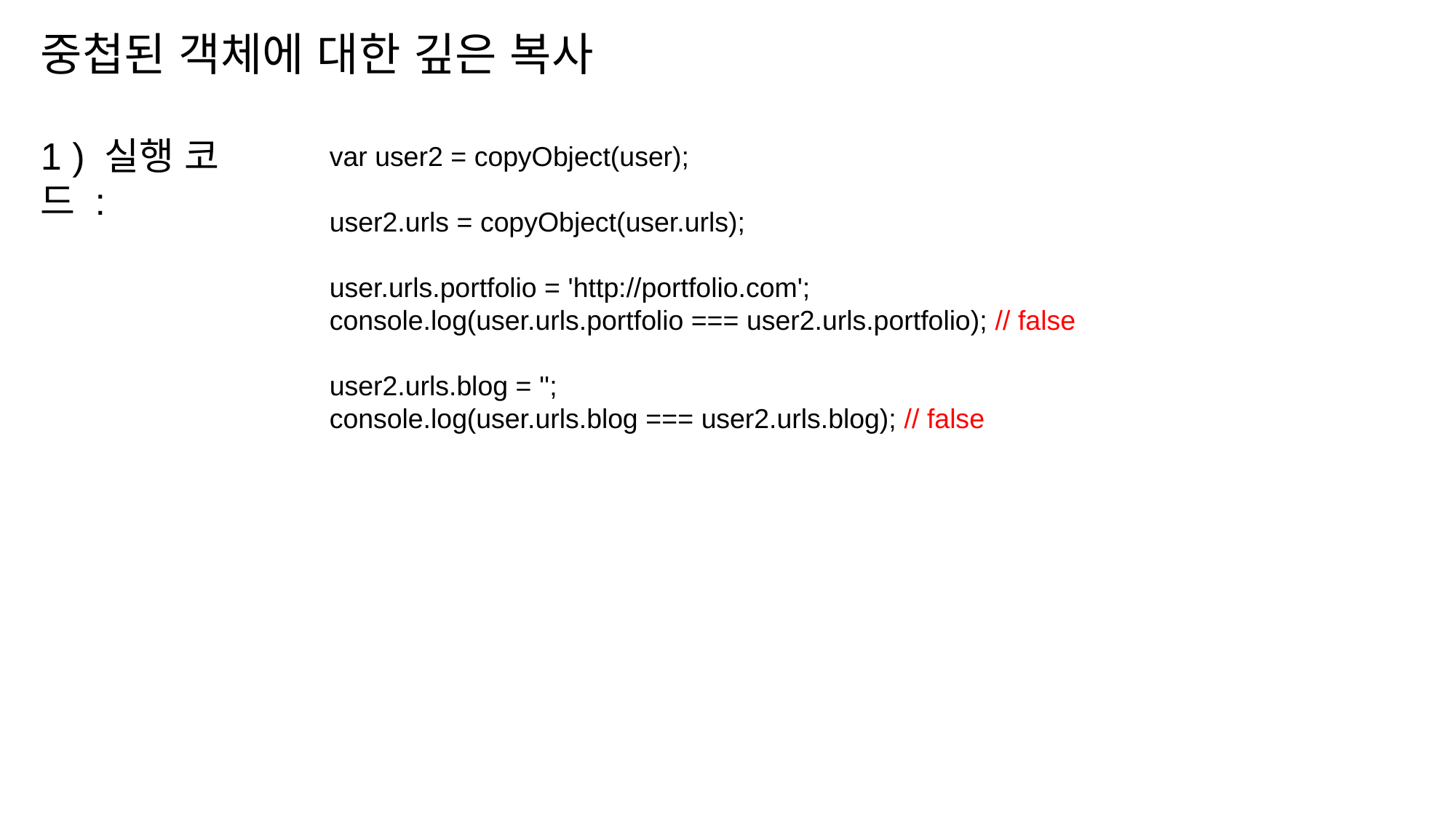

중첩된 객체에 대한 깊은 복사
1 ) 실행 코드 :
var user2 = copyObject(user);
user2.urls = copyObject(user.urls);
user.urls.portfolio = 'http://portfolio.com';
console.log(user.urls.portfolio === user2.urls.portfolio); // false
user2.urls.blog = '';
console.log(user.urls.blog === user2.urls.blog); // false